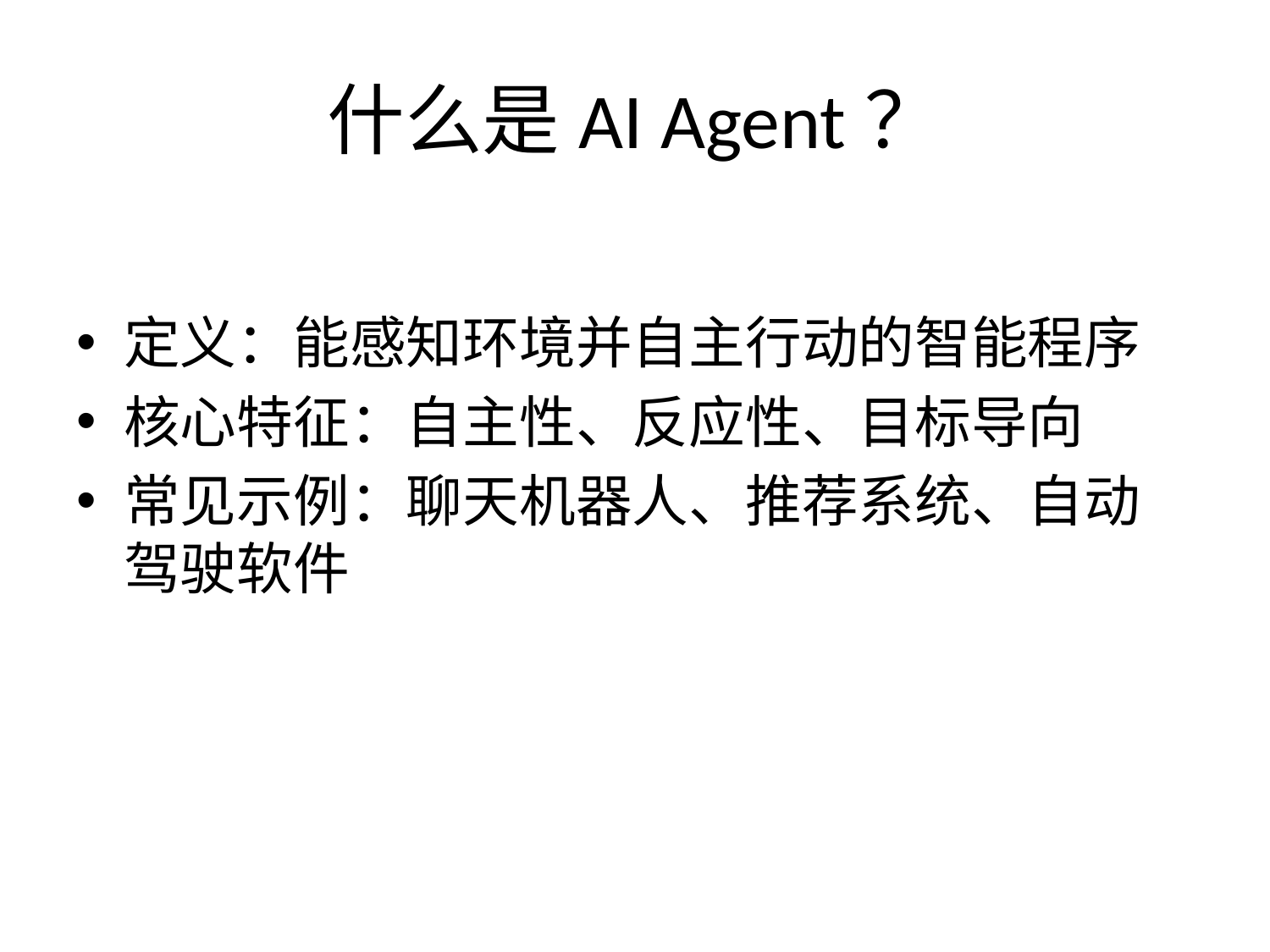

# 什么是AI Agent？

定义：能感知环境并自主行动的智能程序
核心特征：自主性、反应性、目标导向
常见示例：聊天机器人、推荐系统、自动驾驶软件